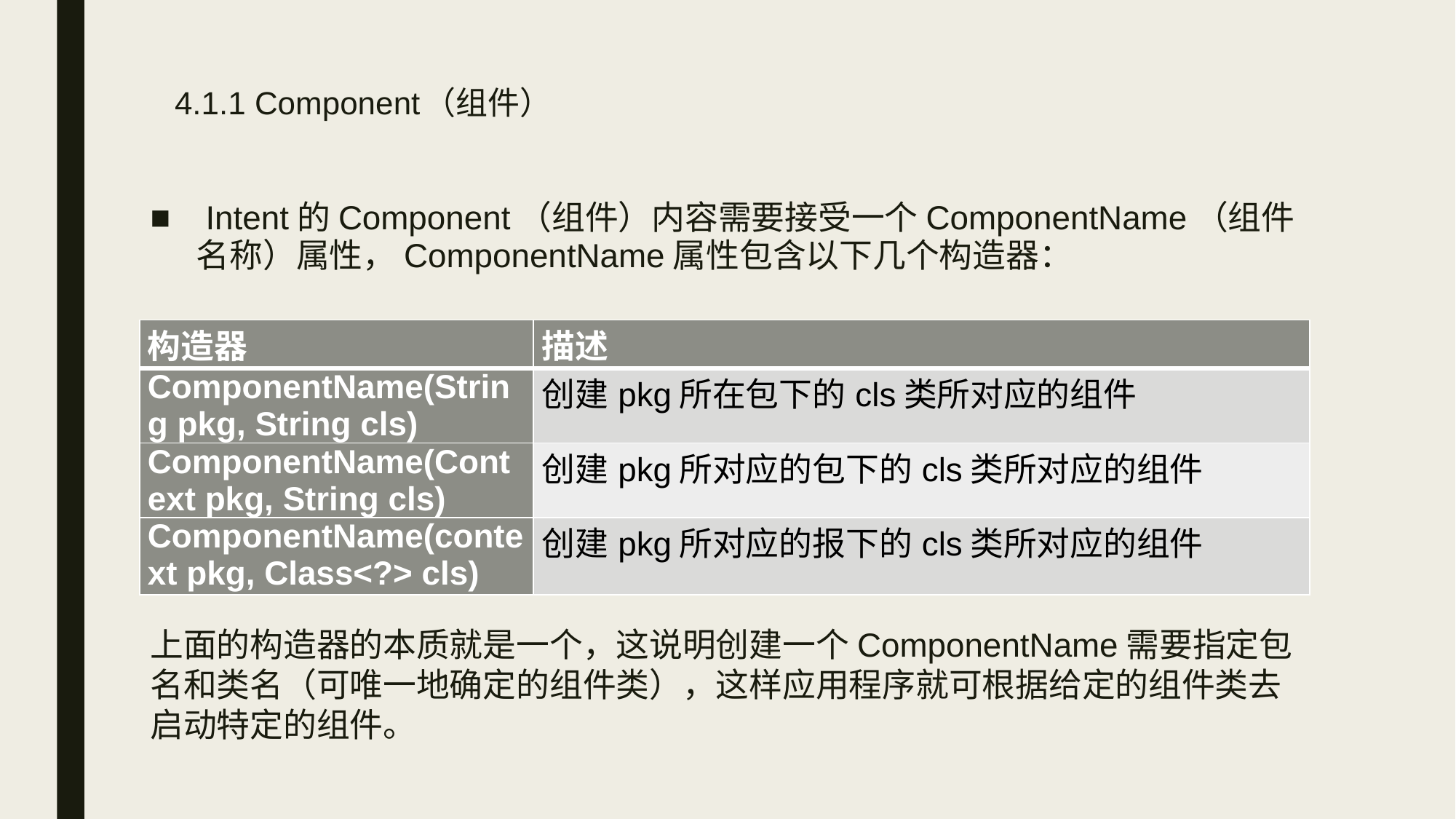

# 4.1.1 Component（组件）
 Intent的Component（组件）内容需要接受一个ComponentName（组件名称）属性，ComponentName属性包含以下几个构造器：
| 构造器 | 描述 |
| --- | --- |
| ComponentName(String pkg, String cls) | 创建pkg所在包下的cls类所对应的组件 |
| ComponentName(Context pkg, String cls) | 创建pkg所对应的包下的cls类所对应的组件 |
| ComponentName(context pkg, Class<?> cls) | 创建pkg所对应的报下的cls类所对应的组件 |
上面的构造器的本质就是一个，这说明创建一个ComponentName需要指定包名和类名（可唯一地确定的组件类），这样应用程序就可根据给定的组件类去启动特定的组件。